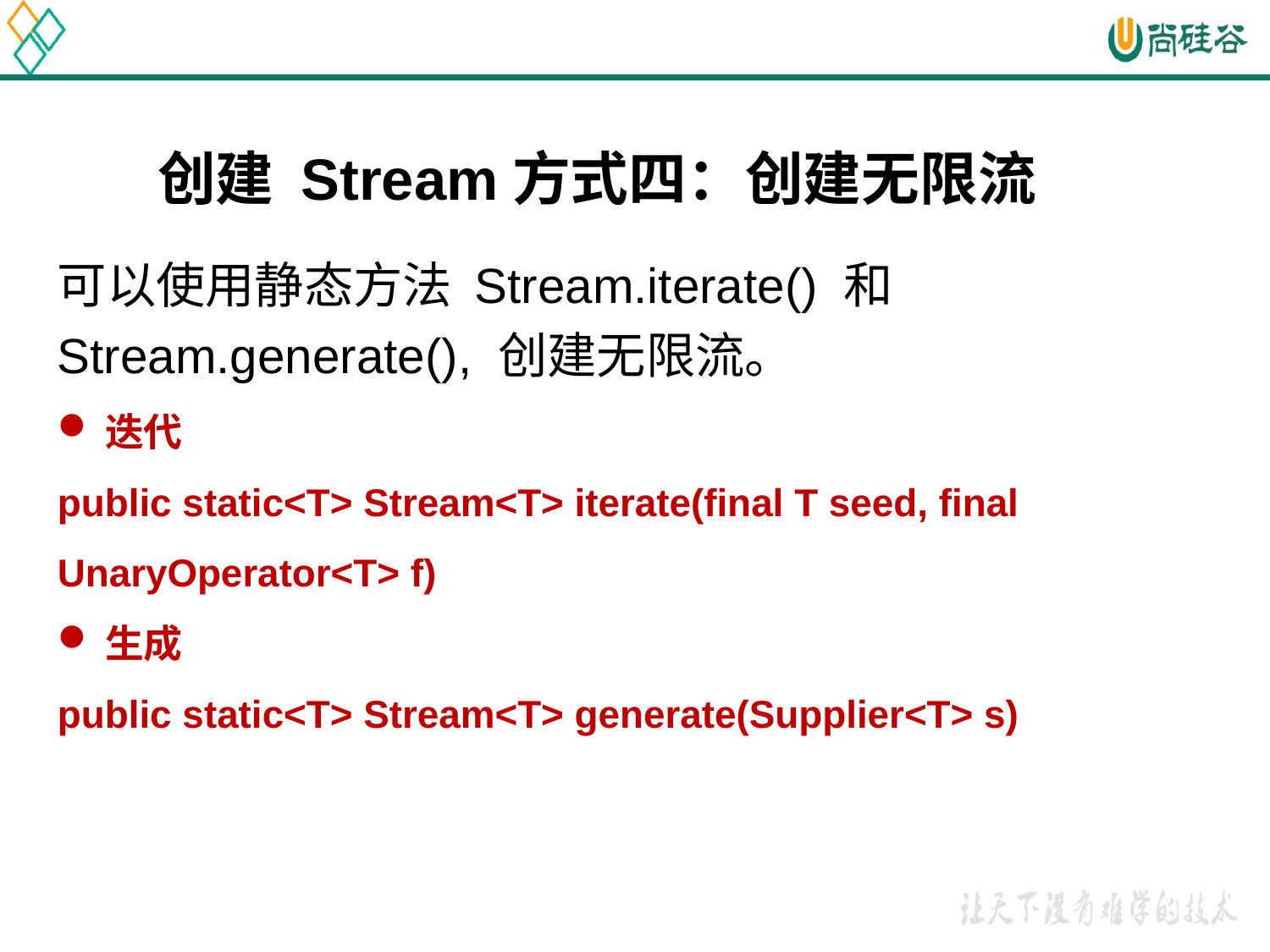

# 创建 Stream方式四：创建无限流
可以使用静态方法 Stream.iterate() 和 Stream.generate(), 创建无限流。
迭代
public static<T> Stream<T> iterate(final T seed, final UnaryOperator<T> f)
生成
public static<T> Stream<T> generate(Supplier<T> s)